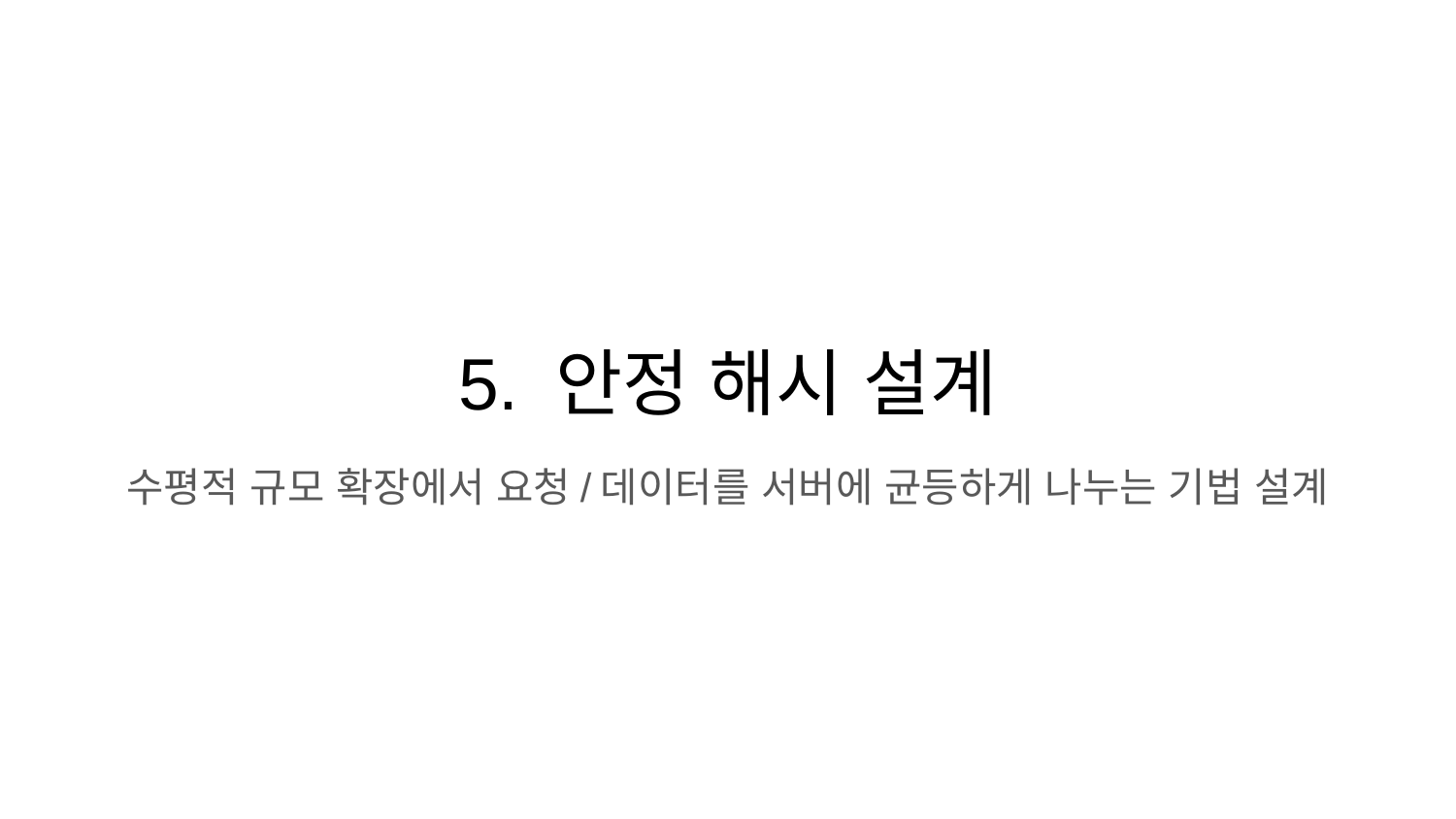

# 5. 안정 해시 설계
수평적 규모 확장에서 요청/데이터를 서버에 균등하게 나누는 기법 설계